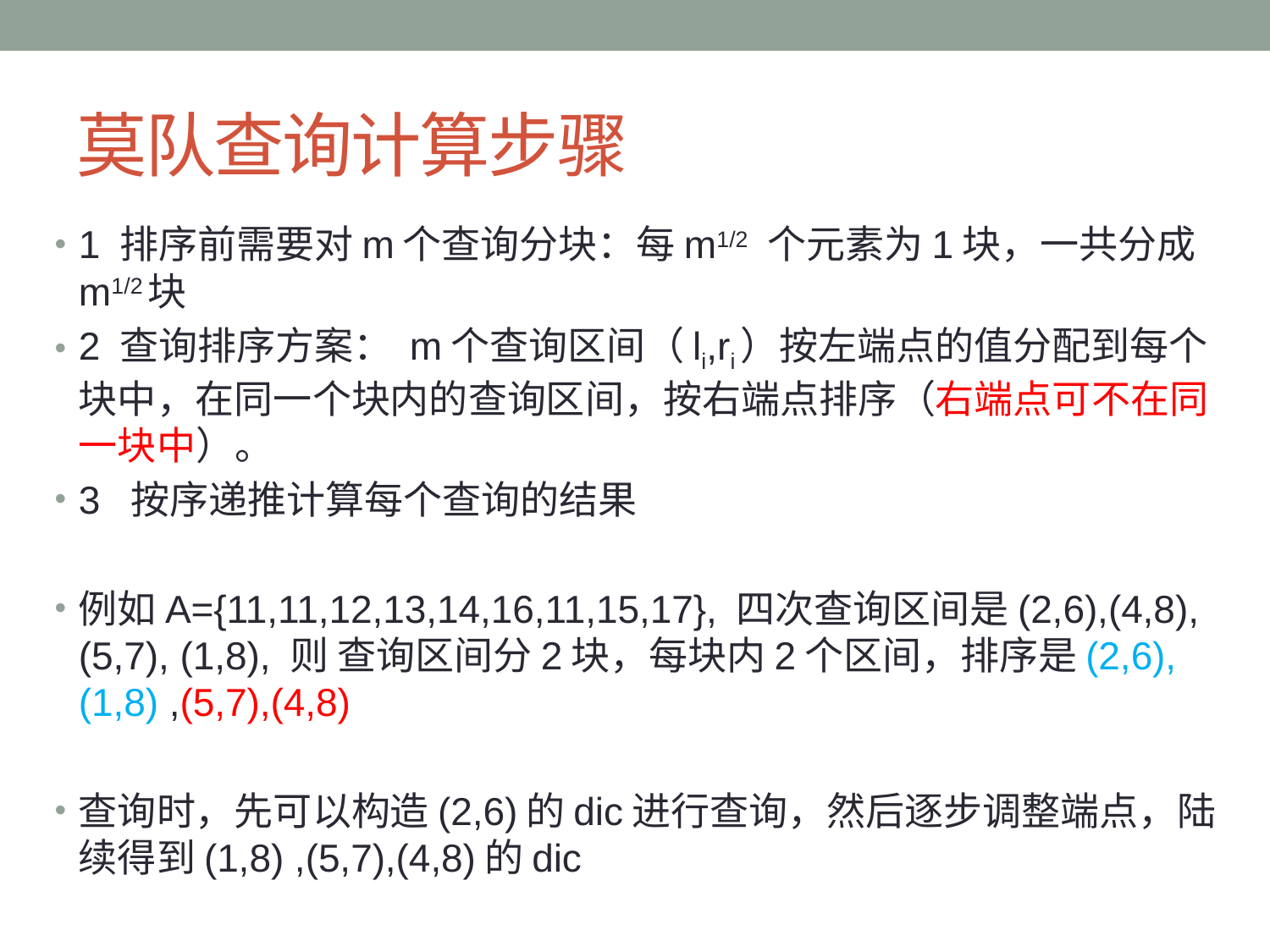

# 莫队查询计算步骤
1 排序前需要对m个查询分块：每m1/2 个元素为1块，一共分成m1/2块
2 查询排序方案： m个查询区间（li,ri）按左端点的值分配到每个块中，在同一个块内的查询区间，按右端点排序（右端点可不在同一块中）。
3  按序递推计算每个查询的结果

例如A={11,11,12,13,14,16,11,15,17}, 四次查询区间是(2,6),(4,8), (5,7), (1,8), 则 查询区间分2块，每块内2个区间，排序是(2,6),(1,8) ,(5,7),(4,8)

查询时，先可以构造(2,6)的dic进行查询，然后逐步调整端点，陆续得到(1,8) ,(5,7),(4,8)的dic